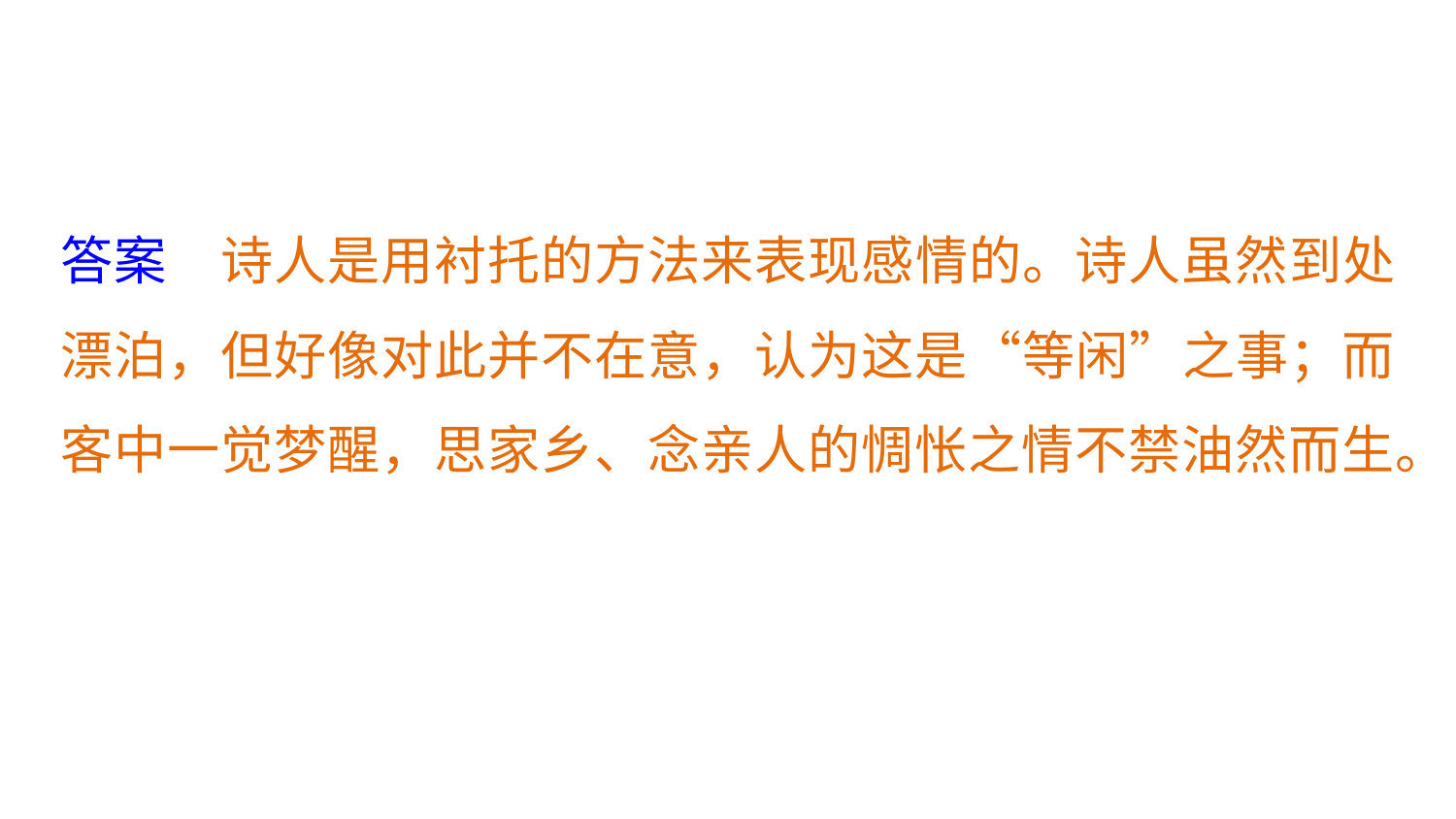

答案　诗人是用衬托的方法来表现感情的。诗人虽然到处漂泊，但好像对此并不在意，认为这是“等闲”之事；而客中一觉梦醒，思家乡、念亲人的惆怅之情不禁油然而生。